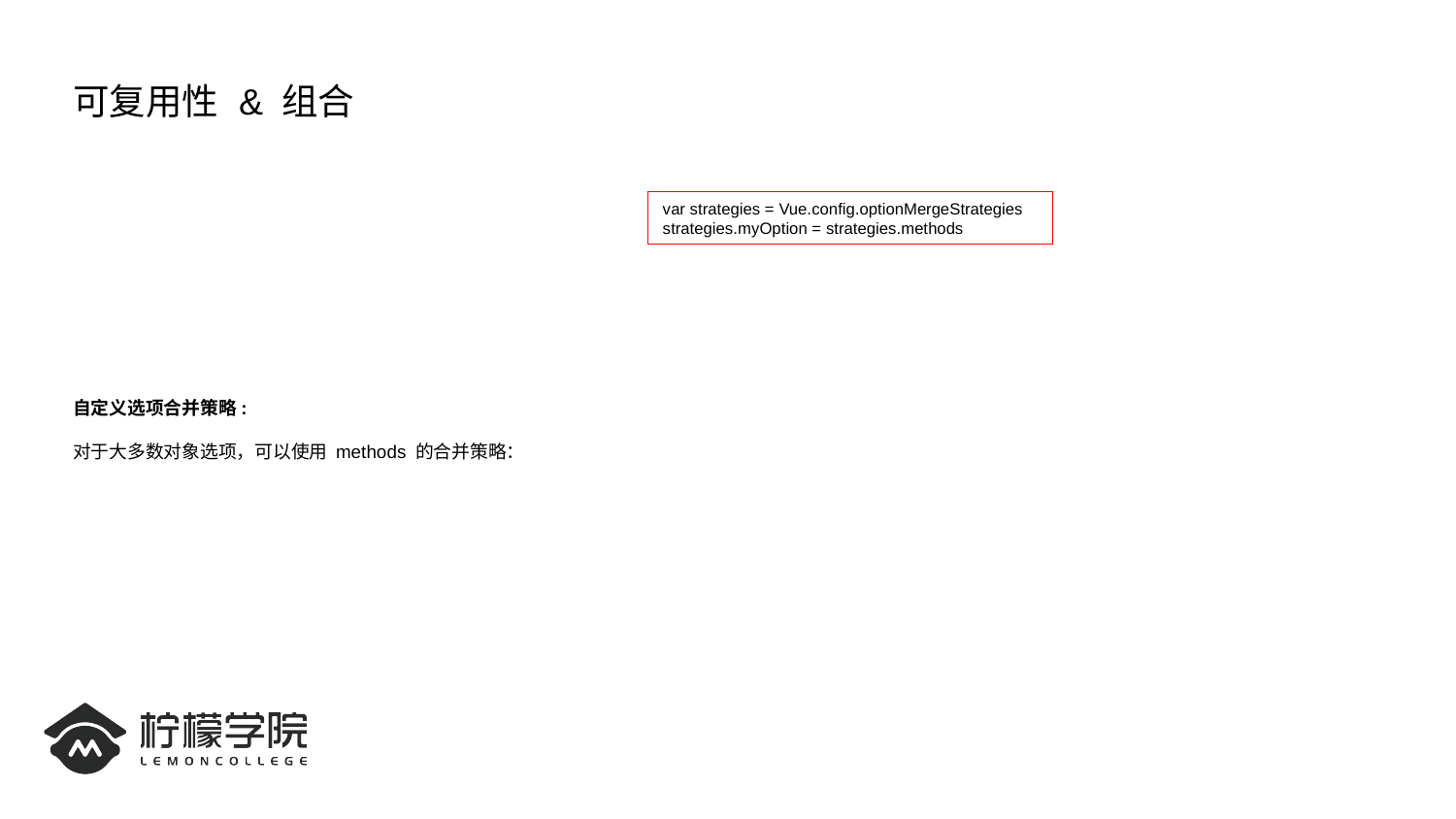

# 可复用性 & 组合
自定义选项合并策略:

对于大多数对象选项，可以使用 methods 的合并策略：
var strategies = Vue.config.optionMergeStrategies
strategies.myOption = strategies.methods